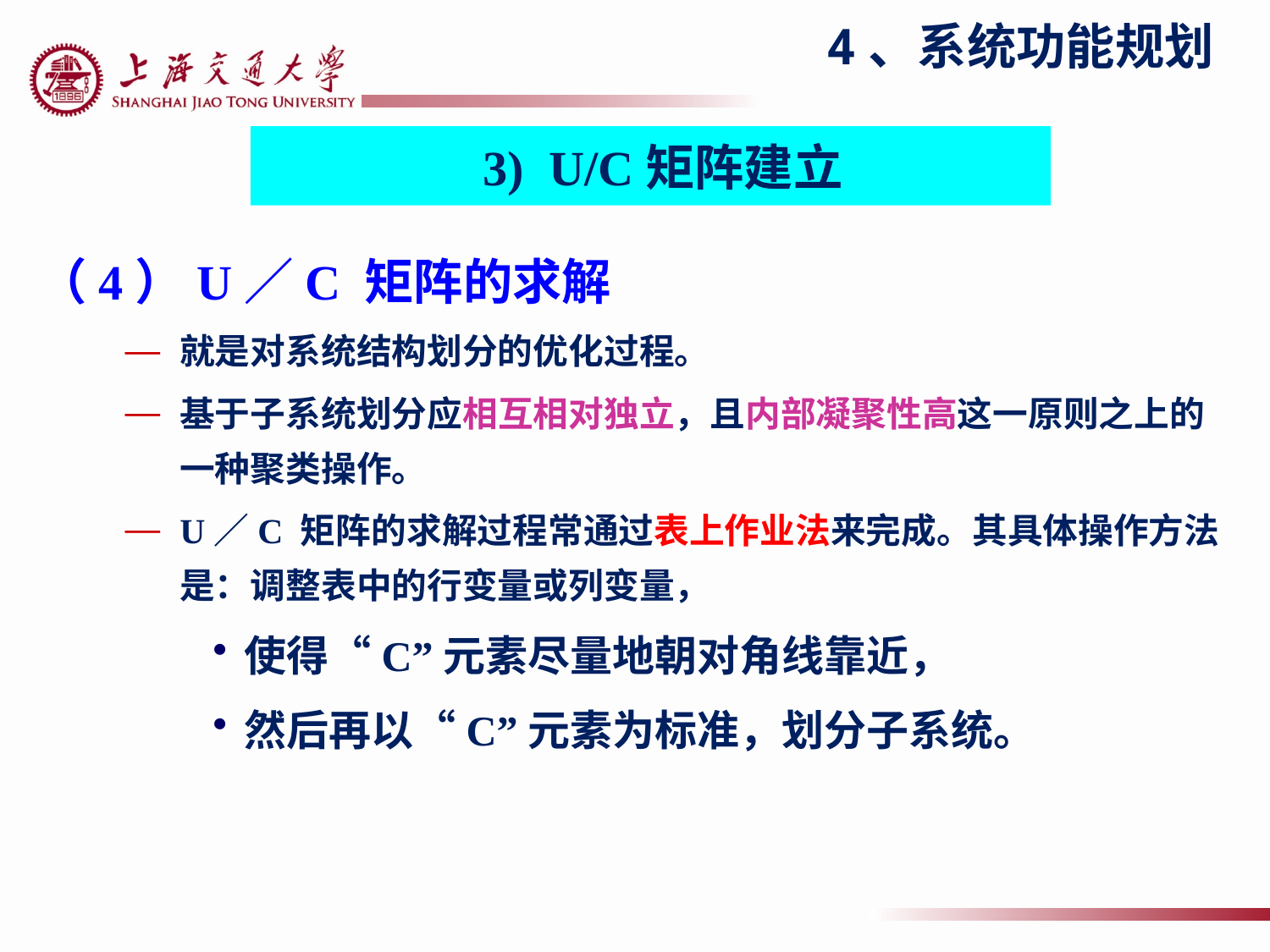

# 4、系统功能规划
  3)  U/C矩阵建立
（4）U／C 矩阵的求解
就是对系统结构划分的优化过程。
基于子系统划分应相互相对独立，且内部凝聚性高这一原则之上的一种聚类操作。
U／C 矩阵的求解过程常通过表上作业法来完成。其具体操作方法是：调整表中的行变量或列变量，
使得“C”元素尽量地朝对角线靠近，
然后再以“C”元素为标准，划分子系统。